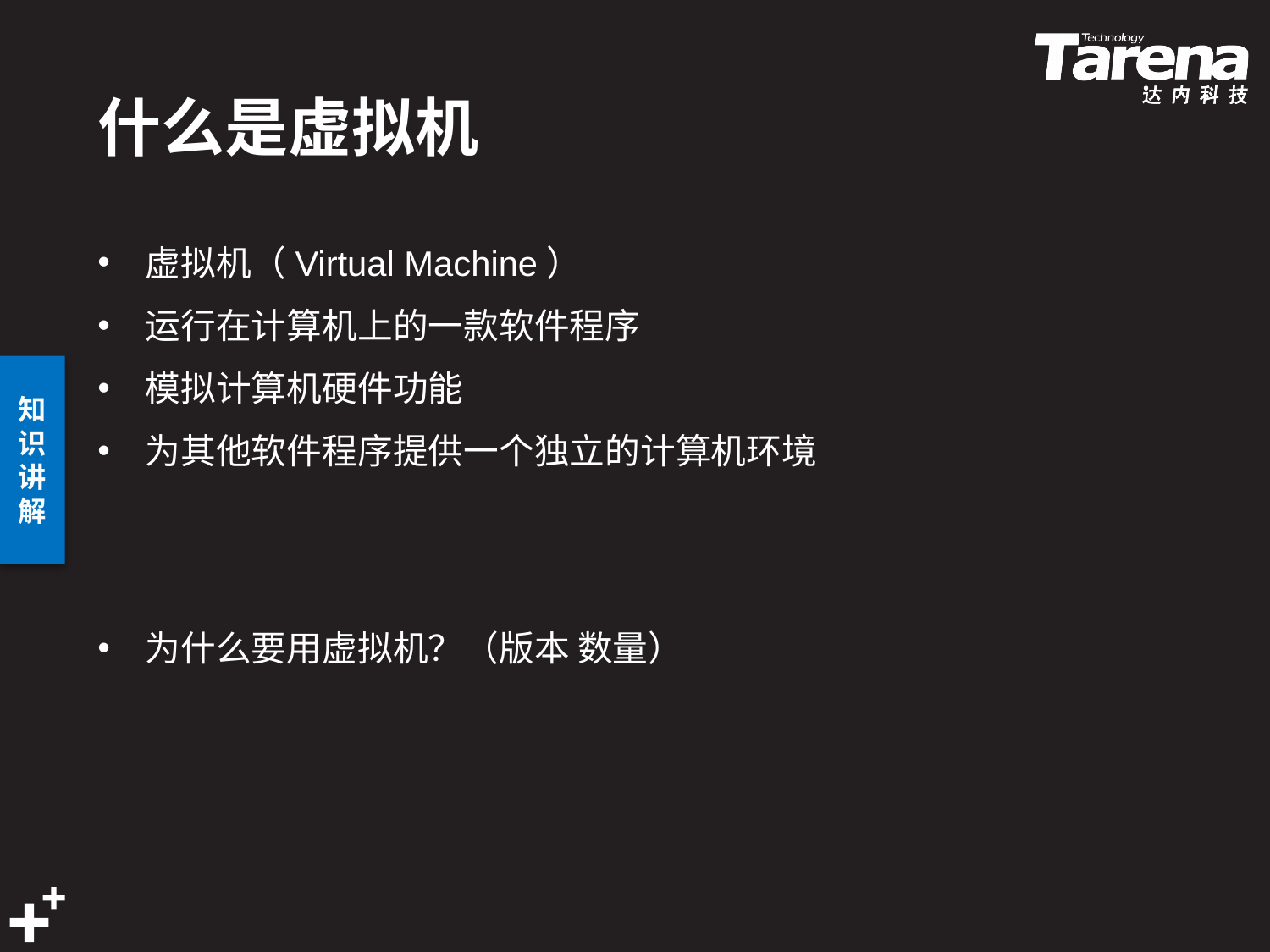

# 什么是虚拟机
虚拟机（Virtual Machine）
运行在计算机上的一款软件程序
模拟计算机硬件功能
为其他软件程序提供一个独立的计算机环境

为什么要用虚拟机？（版本 数量）